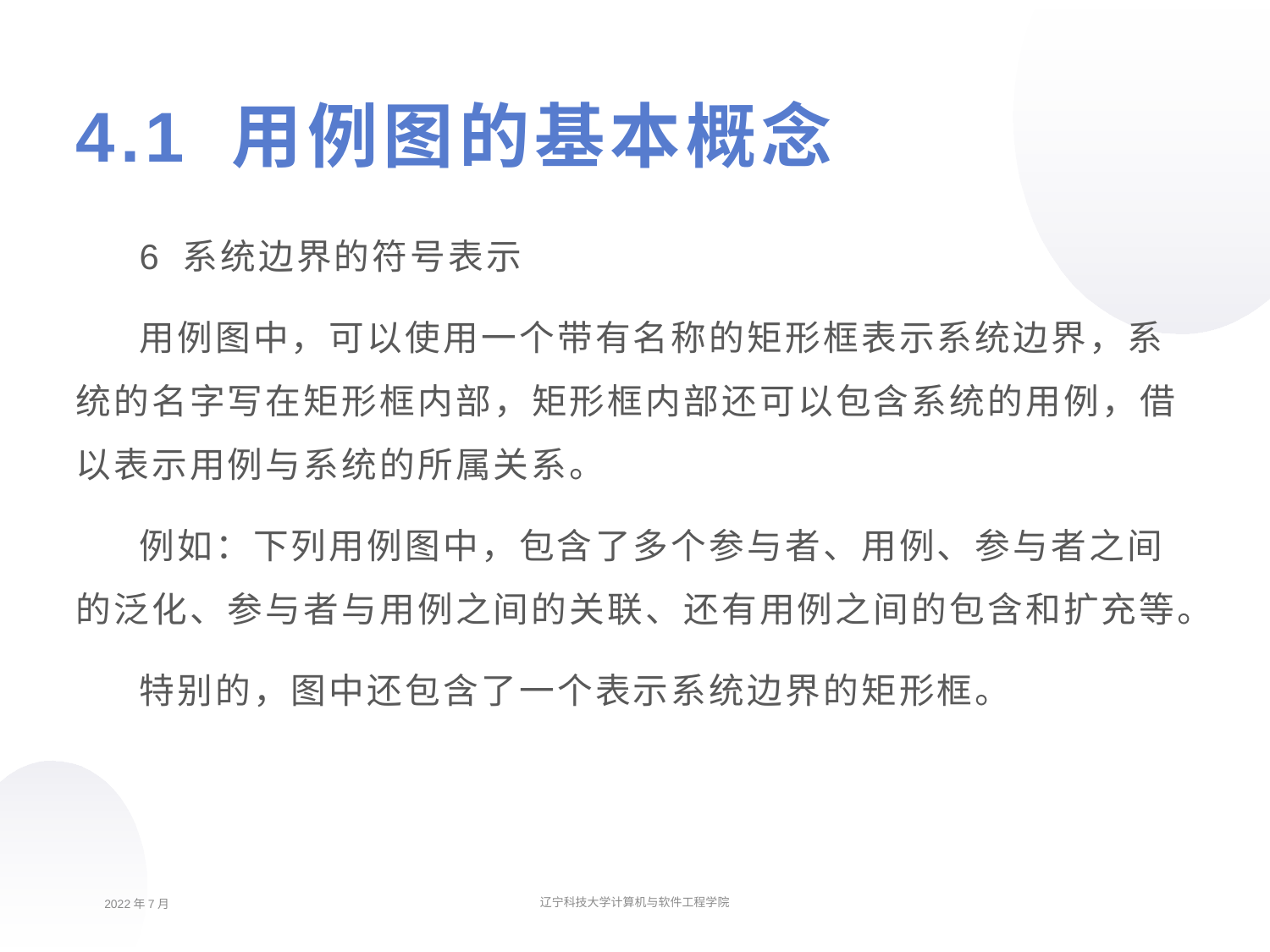

4.1 用例图的基本概念
6 系统边界的符号表示
用例图中，可以使用一个带有名称的矩形框表示系统边界，系统的名字写在矩形框内部，矩形框内部还可以包含系统的用例，借以表示用例与系统的所属关系。
例如：下列用例图中，包含了多个参与者、用例、参与者之间的泛化、参与者与用例之间的关联、还有用例之间的包含和扩充等。
特别的，图中还包含了一个表示系统边界的矩形框。

2022年7月
辽宁科技大学计算机与软件工程学院
9